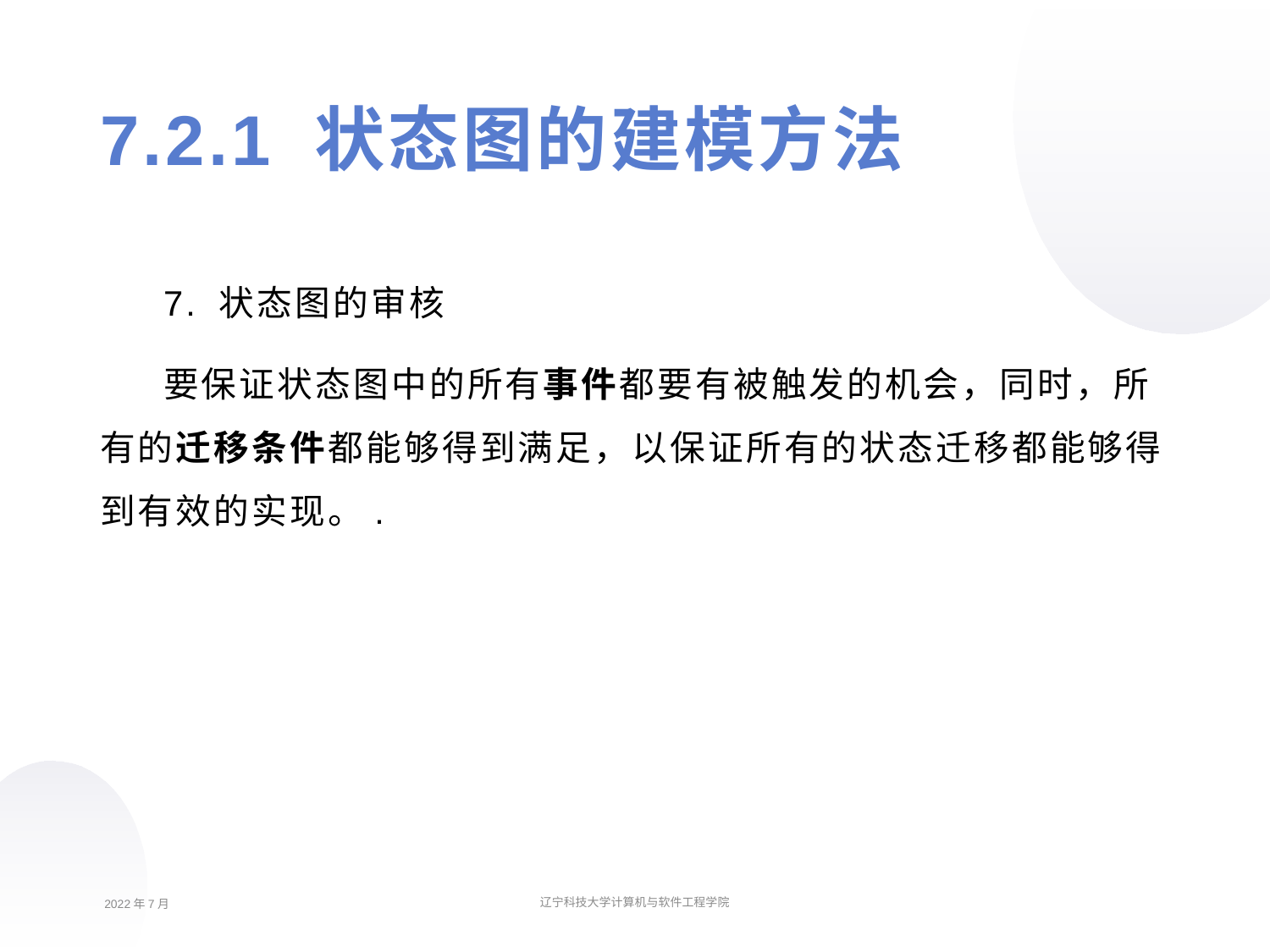

7.2.1 状态图的建模方法
7. 状态图的审核
要保证状态图中的所有事件都要有被触发的机会，同时，所有的迁移条件都能够得到满足，以保证所有的状态迁移都能够得到有效的实现。.

2022年7月
辽宁科技大学计算机与软件工程学院
43